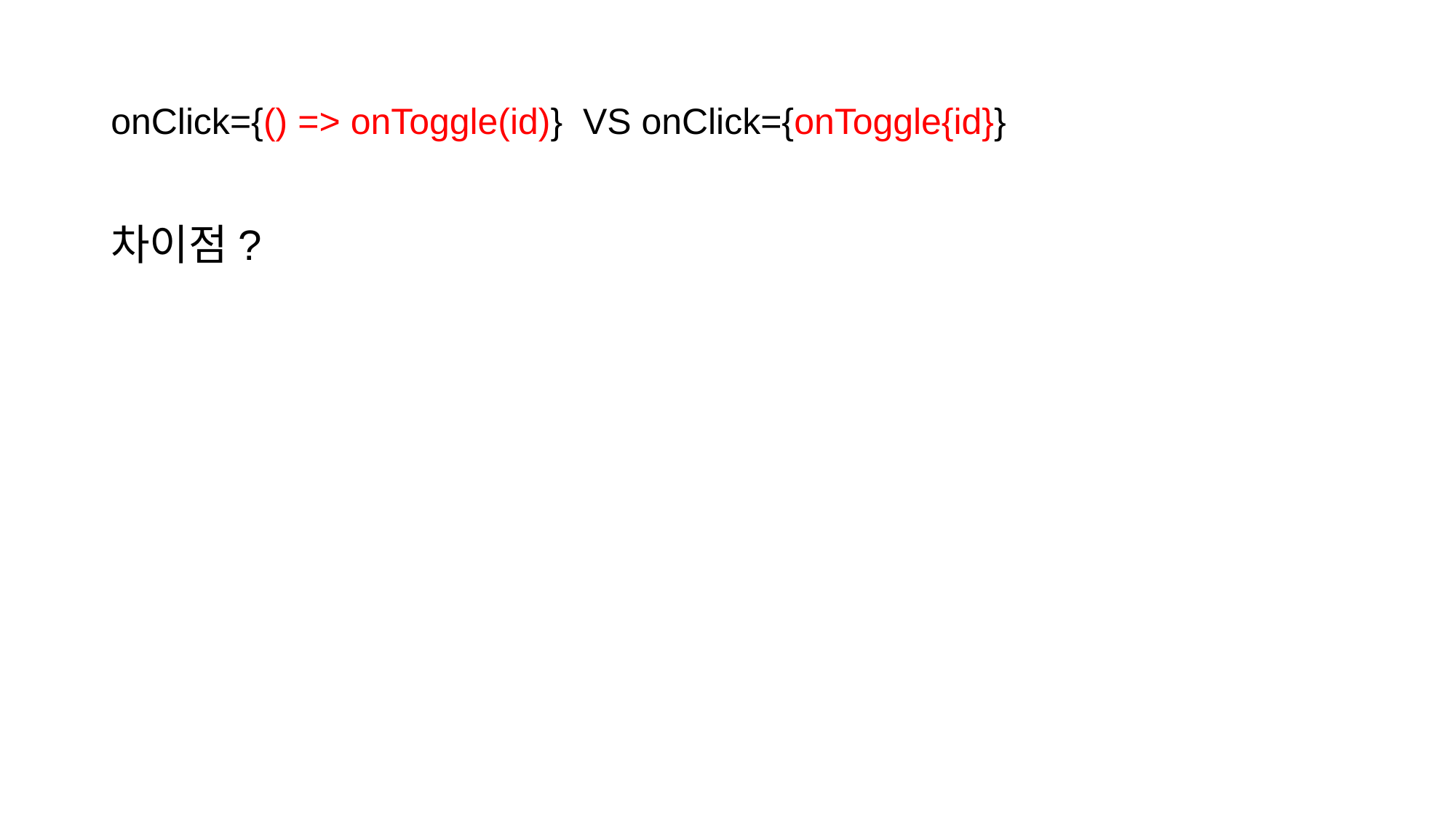

# onClick={() => onToggle(id)}  VS onClick={onToggle{id}}
차이점?